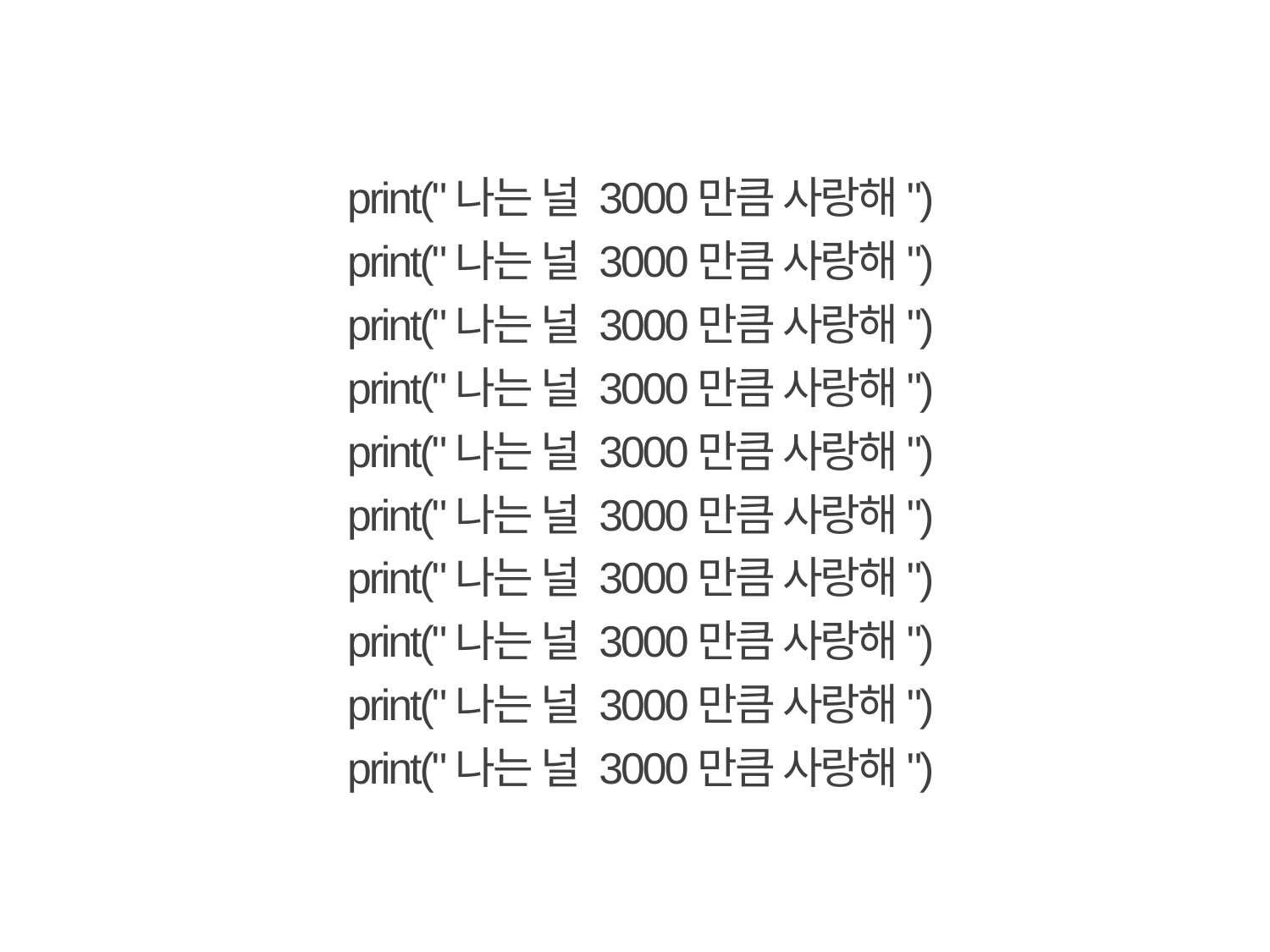

print("나는 널 3000만큼 사랑해")
print("나는 널 3000만큼 사랑해")
print("나는 널 3000만큼 사랑해")
print("나는 널 3000만큼 사랑해")
print("나는 널 3000만큼 사랑해")
print("나는 널 3000만큼 사랑해")
print("나는 널 3000만큼 사랑해")
print("나는 널 3000만큼 사랑해")
print("나는 널 3000만큼 사랑해")
print("나는 널 3000만큼 사랑해")